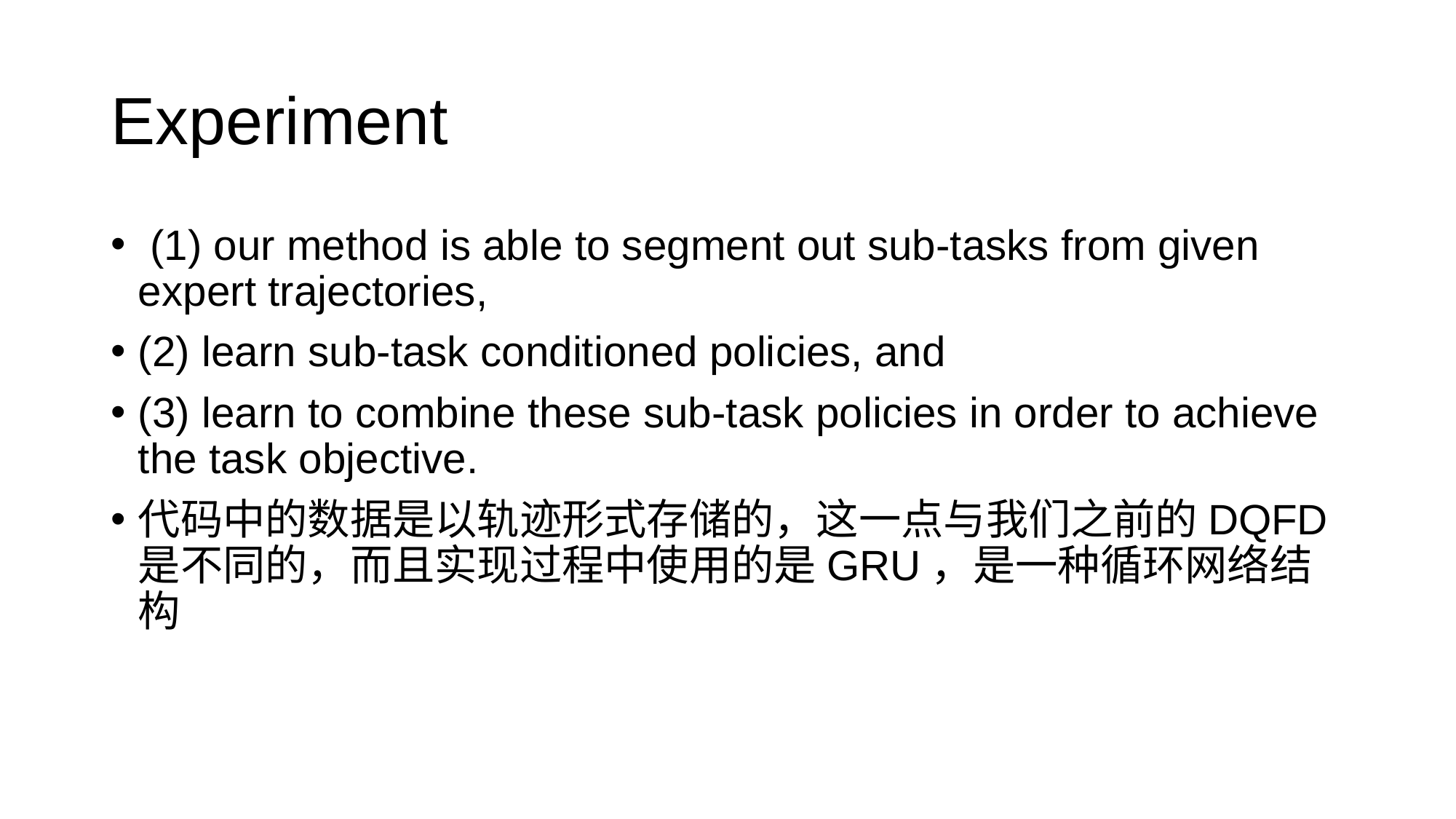

# Experiment
 (1) our method is able to segment out sub-tasks from given expert trajectories,
(2) learn sub-task conditioned policies, and
(3) learn to combine these sub-task policies in order to achieve the task objective.
代码中的数据是以轨迹形式存储的，这一点与我们之前的DQFD是不同的，而且实现过程中使用的是GRU，是一种循环网络结构